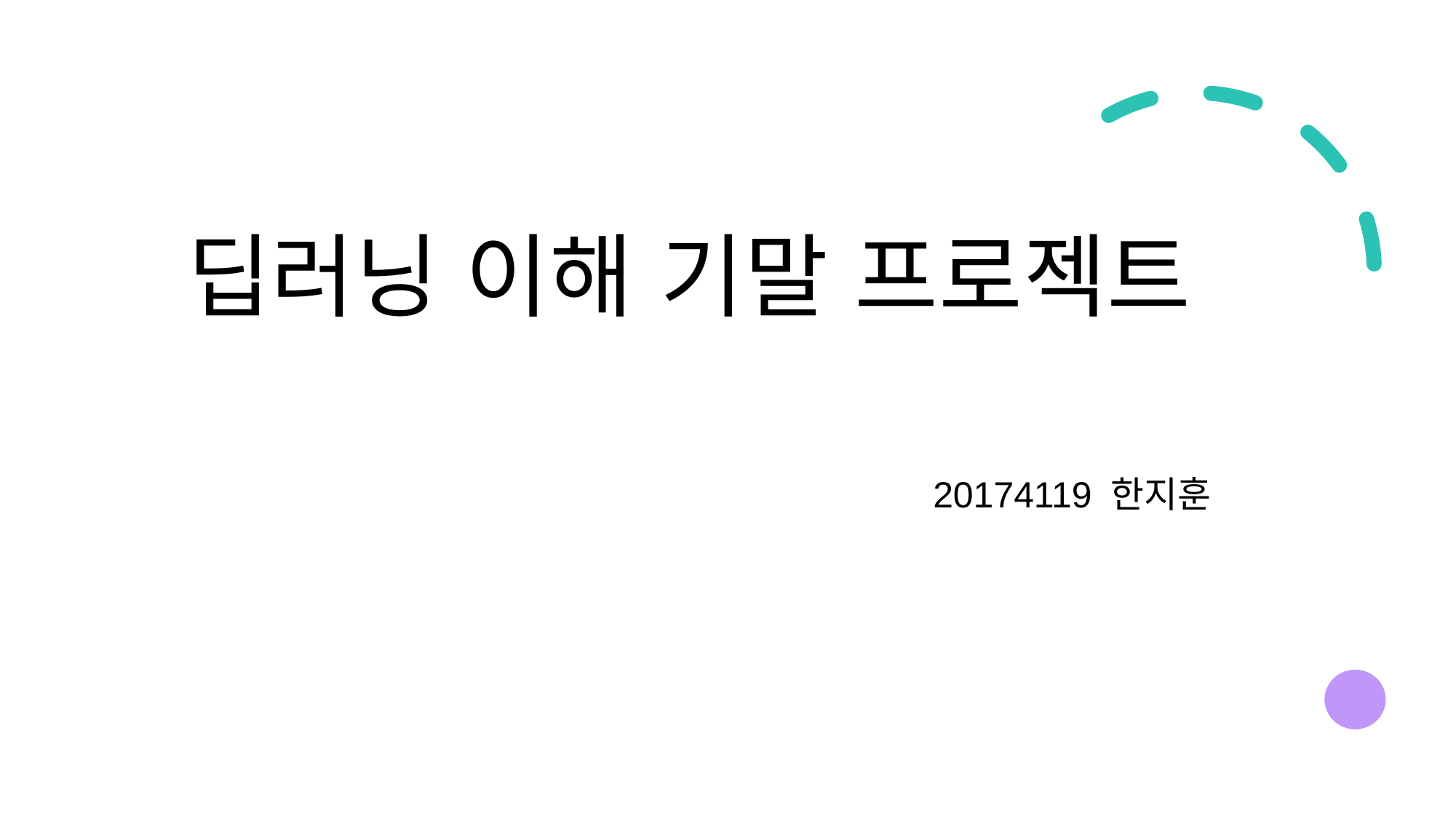

# 딥러닝 이해 기말 프로젝트

20174119 한지훈